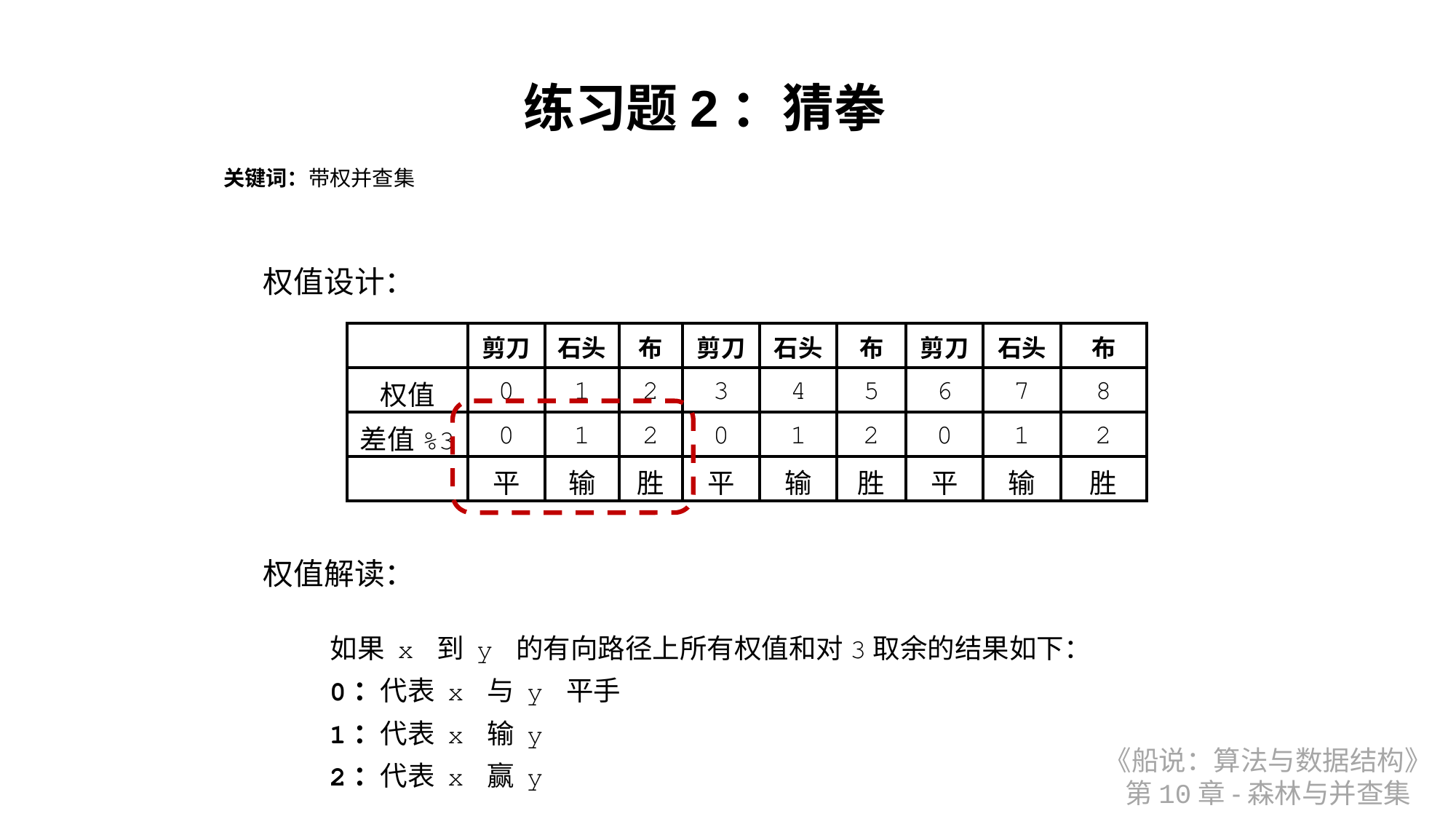

练习题2：猜拳
关键词：带权并查集
权值设计：
|  | 剪刀 | 石头 | 布 | 剪刀 | 石头 | 布 | 剪刀 | 石头 | 布 |
| --- | --- | --- | --- | --- | --- | --- | --- | --- | --- |
| 权值 | 0 | 1 | 2 | 3 | 4 | 5 | 6 | 7 | 8 |
| 差值%3 | 0 | 1 | 2 | 0 | 1 | 2 | 0 | 1 | 2 |
|  | 平 | 输 | 胜 | 平 | 输 | 胜 | 平 | 输 | 胜 |

权值解读：
如果 x 到 y 的有向路径上所有权值和对3取余的结果如下：
0：代表 x 与 y 平手
1：代表 x 输 y
2：代表 x 赢 y